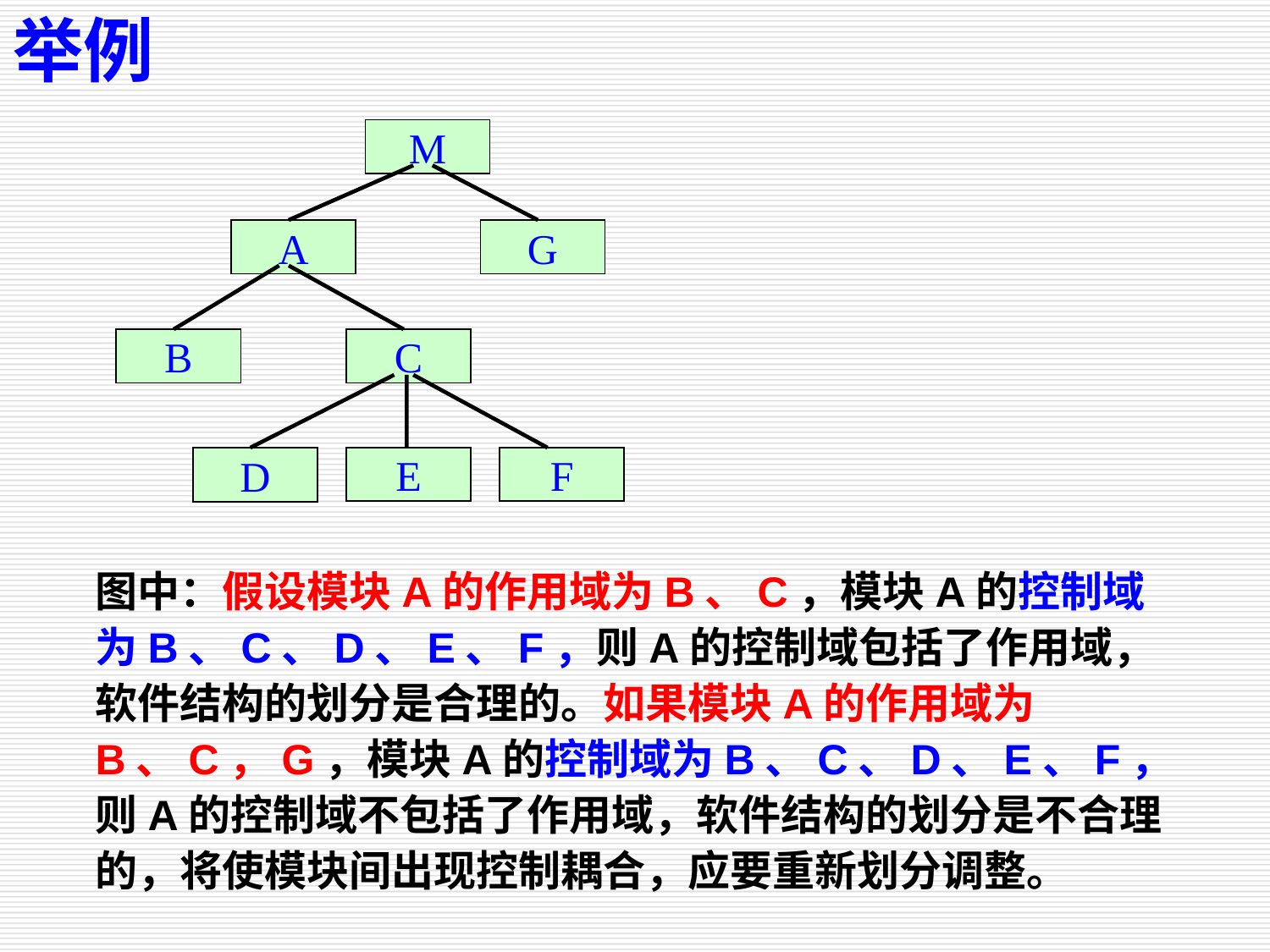

举例
M

A
G

B
C

E
F
D
图中：假设模块A的作用域为B、C，模块A的控制域为B、C、D、E、F，则A的控制域包括了作用域，软件结构的划分是合理的。如果模块A的作用域为B、C，G，模块A的控制域为B、C、D、E、F，则A的控制域不包括了作用域，软件结构的划分是不合理的，将使模块间出现控制耦合，应要重新划分调整。